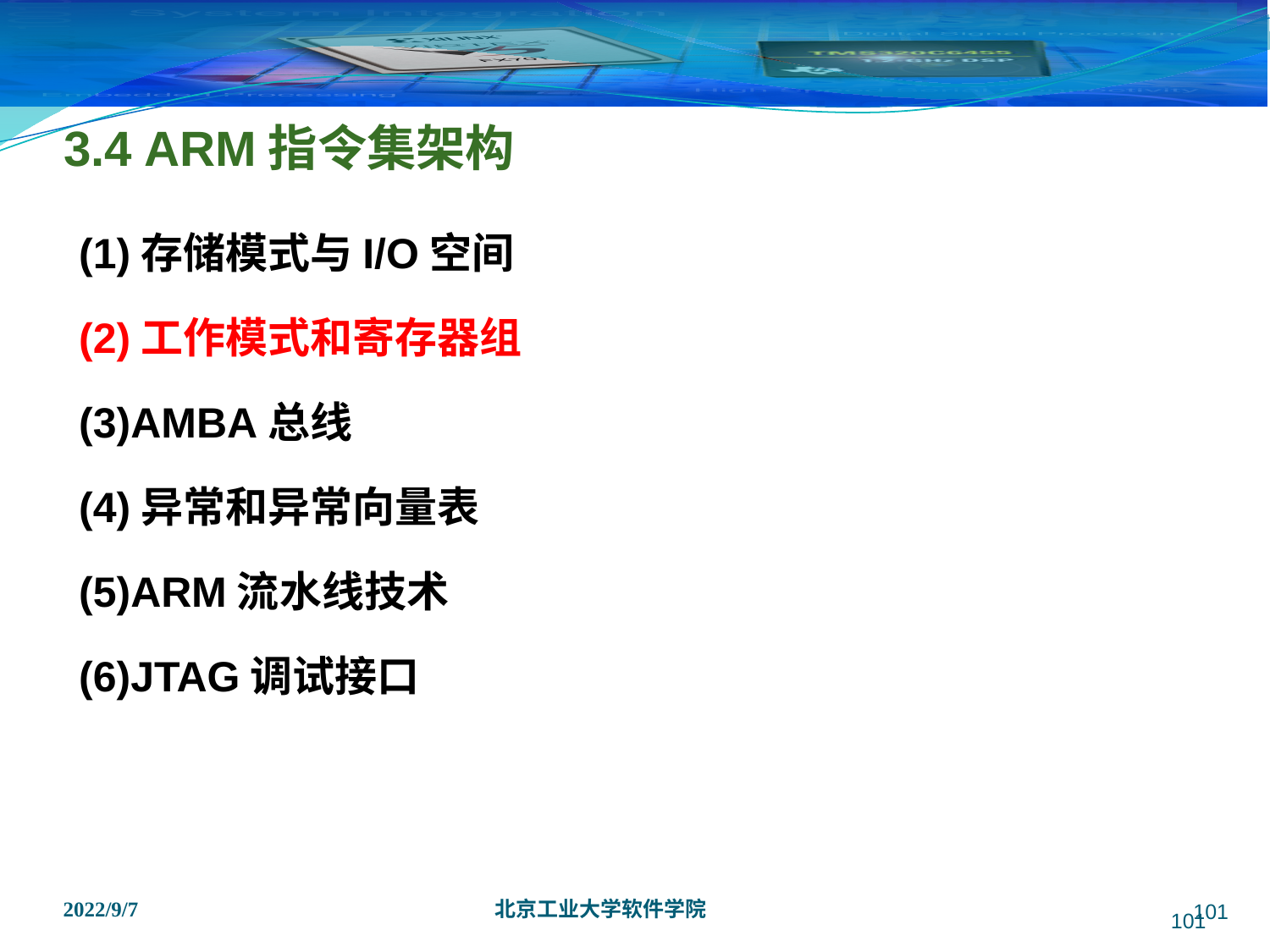

# 3.4 ARM指令集架构
(1)存储模式与I/O空间
(2)工作模式和寄存器组
(3)AMBA总线
(4)异常和异常向量表
(5)ARM流水线技术
(6)JTAG调试接口

101